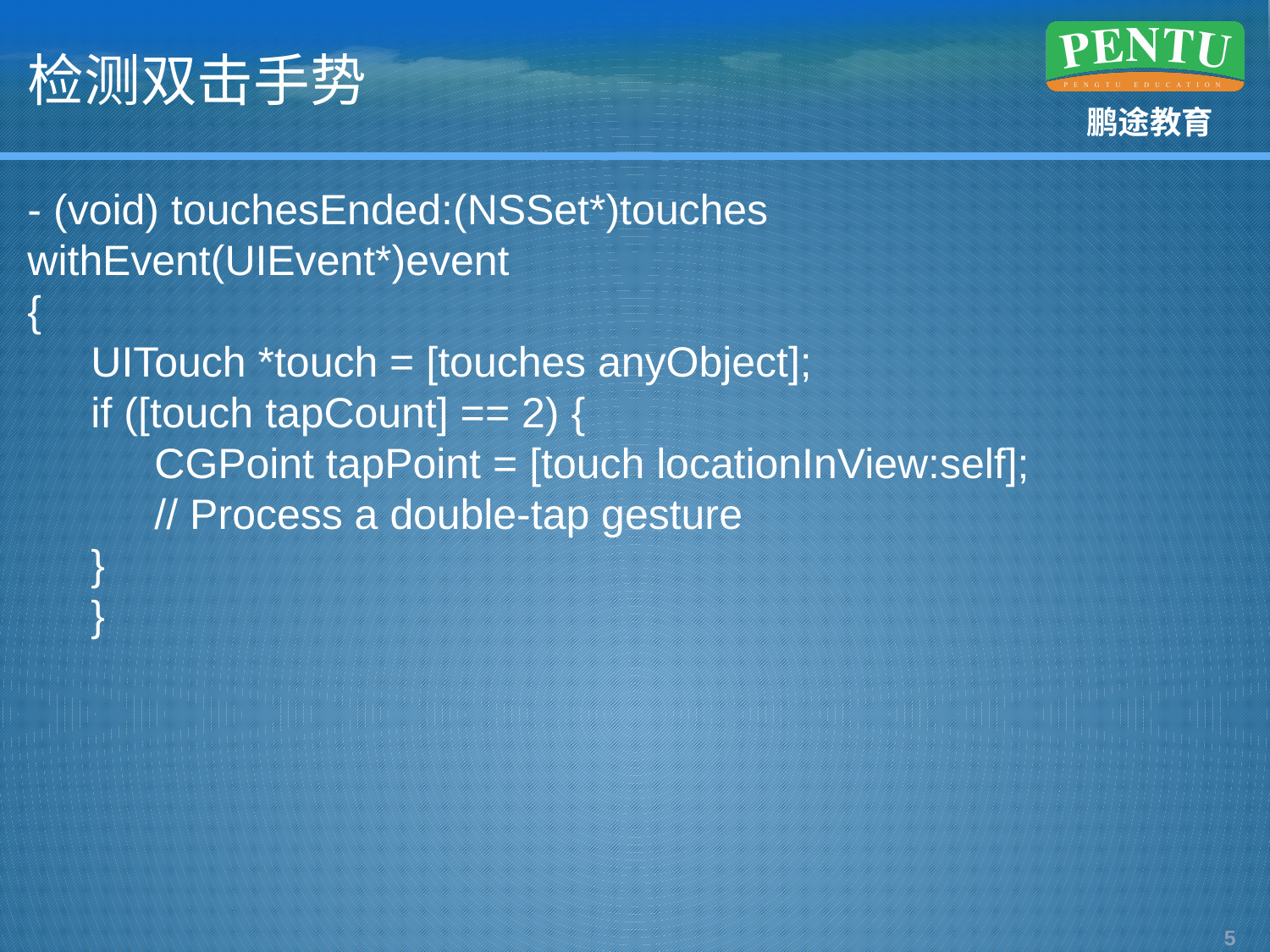

# 检测双击手势
- (void) touchesEnded:(NSSet*)touches withEvent(UIEvent*)event
{
UITouch *touch = [touches anyObject];
if ([touch tapCount] == 2) {
CGPoint tapPoint = [touch locationInView:self];
// Process a double-tap gesture
}
}
5